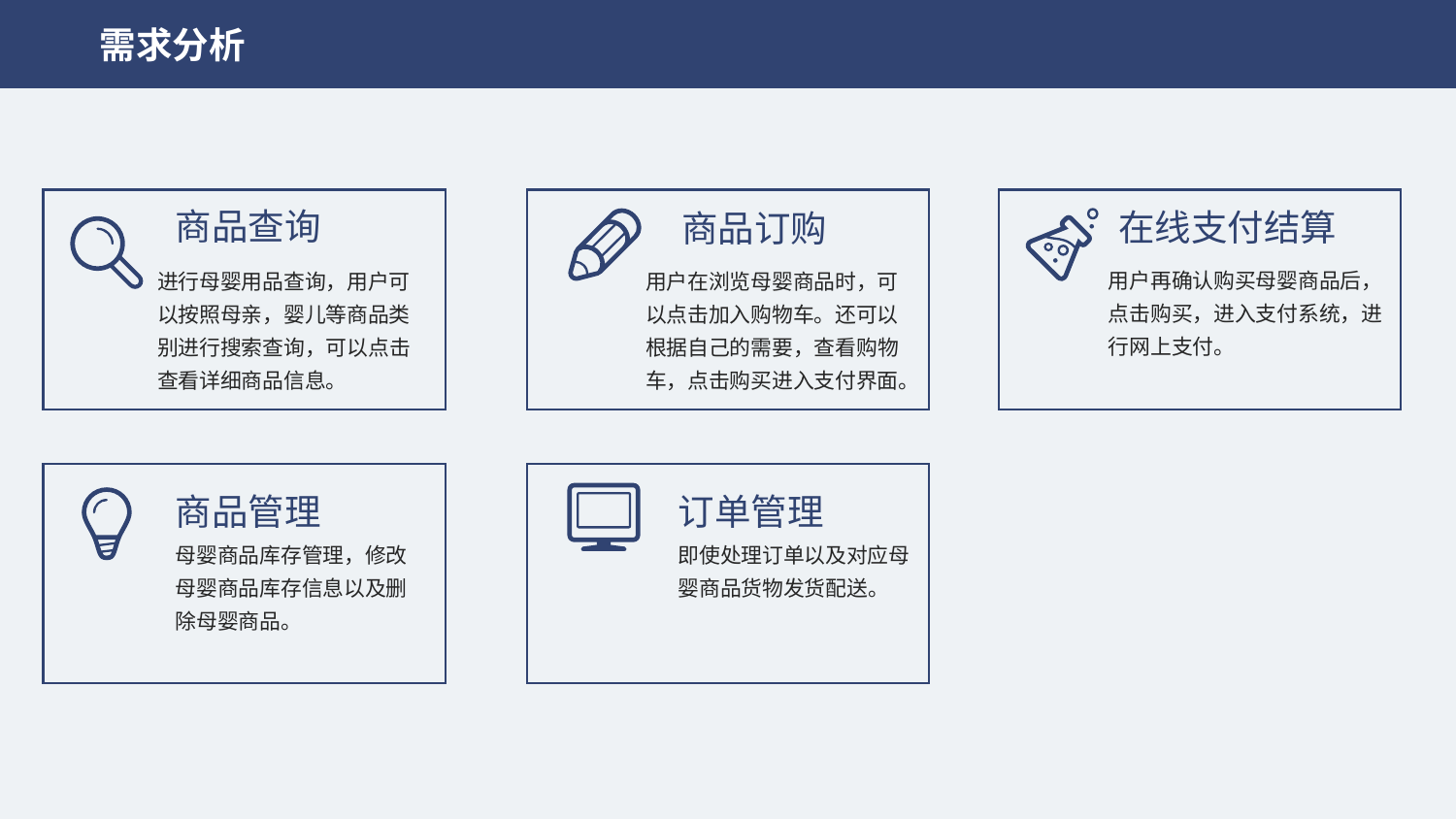

需求分析

商品查询
在线支付结算
商品订购

用户再确认购买母婴商品后，点击购买，进入支付系统，进行网上支付。
进行母婴用品查询，用户可以按照母亲，婴儿等商品类别进行搜索查询，可以点击查看详细商品信息。
用户在浏览母婴商品时，可以点击加入购物车。还可以根据自己的需要，查看购物车，点击购买进入支付界面。

商品管理
订单管理

母婴商品库存管理，修改母婴商品库存信息以及删除母婴商品。
即使处理订单以及对应母婴商品货物发货配送。